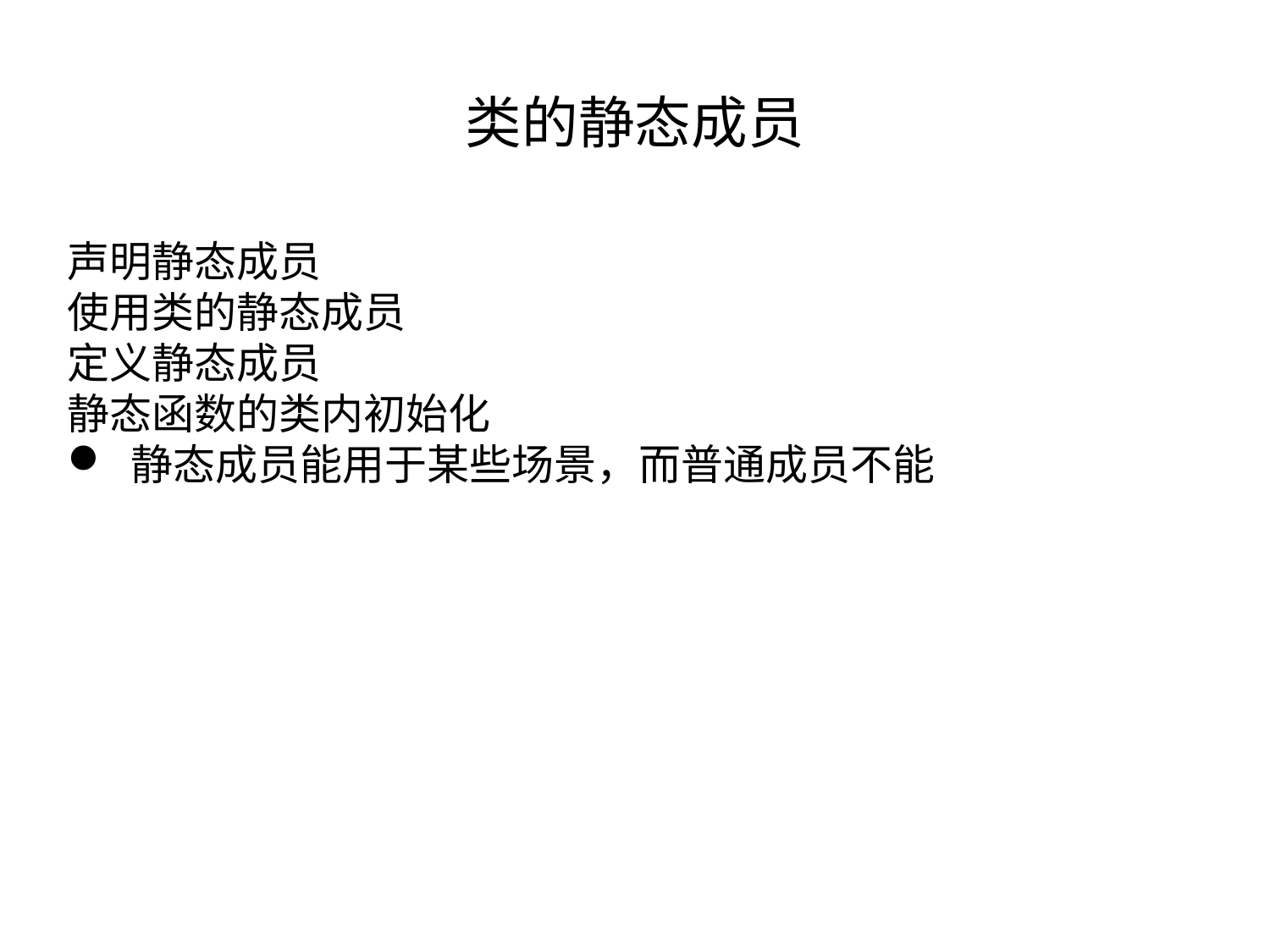

类的静态成员
声明静态成员
使用类的静态成员
定义静态成员
静态函数的类内初始化
静态成员能用于某些场景，而普通成员不能